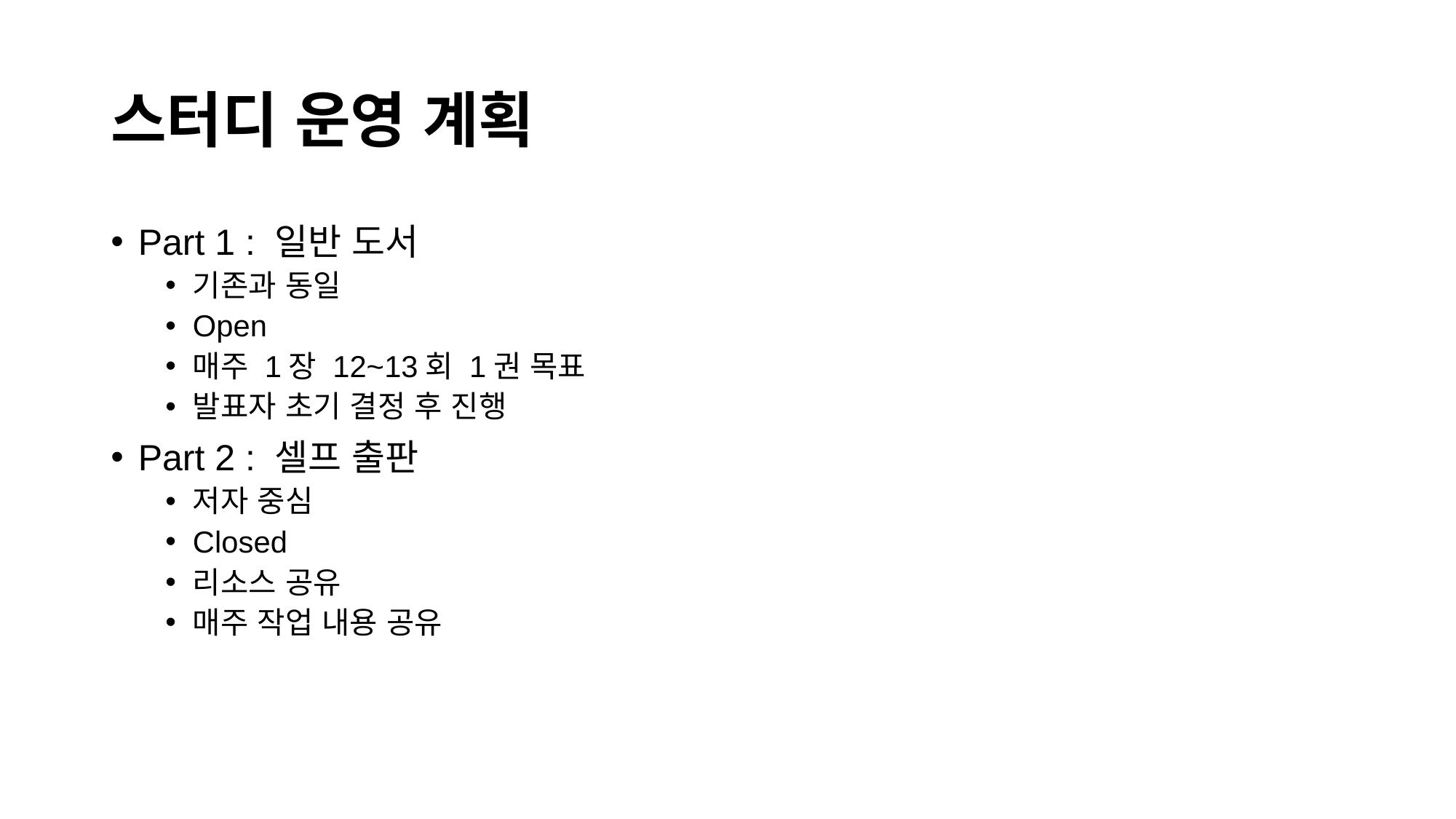

# 스터디 운영 계획
Part 1 : 일반 도서
기존과 동일
Open
매주 1장 12~13회 1권 목표
발표자 초기 결정 후 진행
Part 2 : 셀프 출판
저자 중심
Closed
리소스 공유
매주 작업 내용 공유